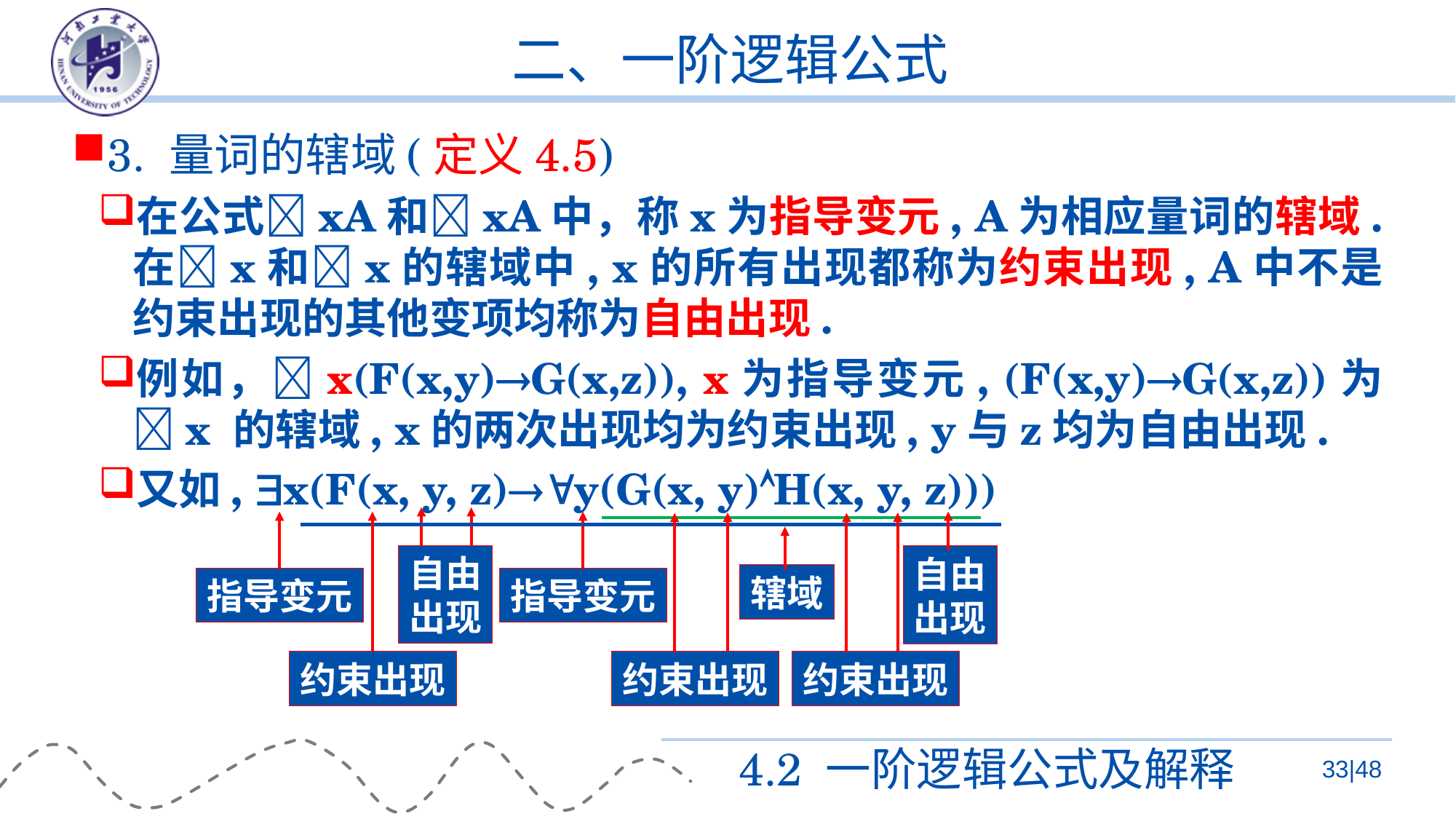

# 二、一阶逻辑公式
3. 量词的辖域(定义4.5)
在公式∀xA和∃xA中，称x为指导变元, A为相应量词的辖域. 在∀x和∃x的辖域中, x的所有出现都称为约束出现, A中不是约束出现的其他变项均称为自由出现.
例如，∀x(F(x,y)→G(x,z)), x为指导变元, (F(x,y)→G(x,z))为∀x 的辖域, x的两次出现均为约束出现, y与z均为自由出现.
又如, ∃x(F(x, y, z)→∀y(G(x, y)∧H(x, y, z)))
自由
出现
指导变元
约束出现
指导变元
自由
出现
约束出现
约束出现
辖域
4.2 一阶逻辑公式及解释
33|48